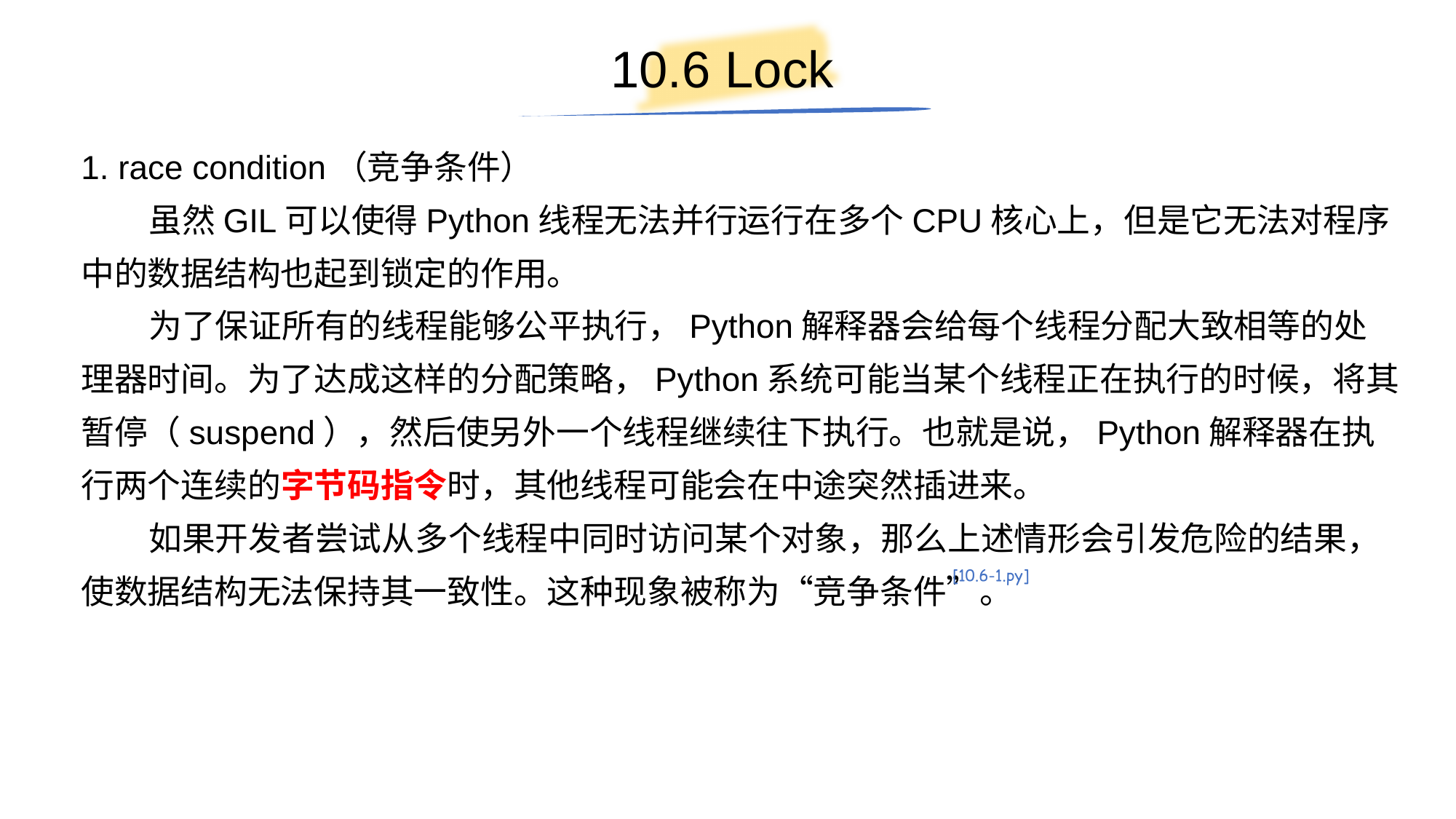

# 10.6 Lock

1. race condition（竞争条件）
        虽然GIL可以使得Python线程无法并行运行在多个CPU核心上，但是它无法对程序中的数据结构也起到锁定的作用。
        为了保证所有的线程能够公平执行，Python解释器会给每个线程分配大致相等的处理器时间。为了达成这样的分配策略，Python系统可能当某个线程正在执行的时候，将其暂停（suspend），然后使另外一个线程继续往下执行。也就是说，Python解释器在执行两个连续的字节码指令时，其他线程可能会在中途突然插进来。
        如果开发者尝试从多个线程中同时访问某个对象，那么上述情形会引发危险的结果，使数据结构无法保持其一致性。这种现象被称为“竞争条件”。
[10.6-1.py]